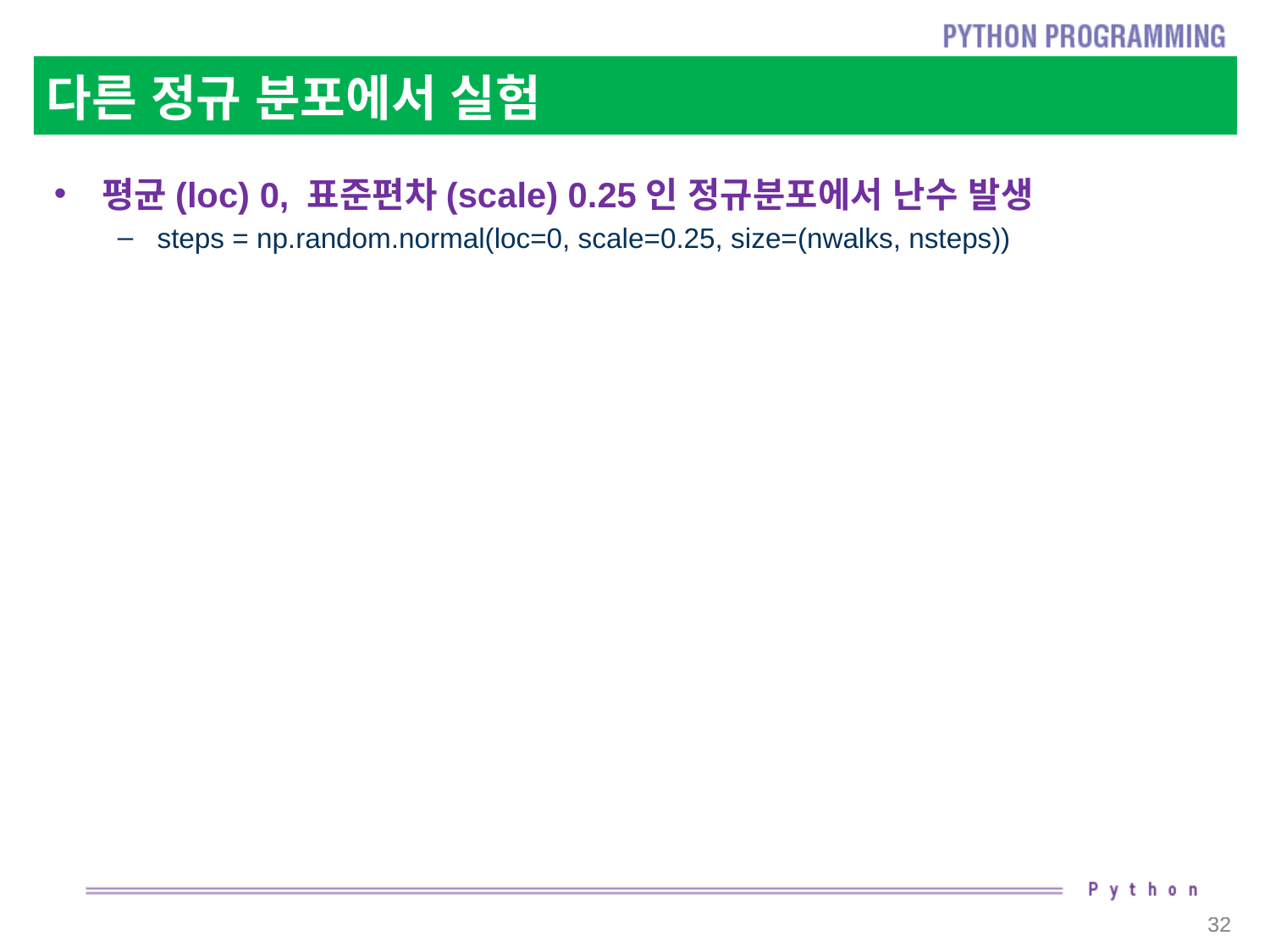

# 다른 정규 분포에서 실험
평균(loc) 0, 표준편차(scale) 0.25인 정규분포에서 난수 발생
steps = np.random.normal(loc=0, scale=0.25, size=(nwalks, nsteps))
32